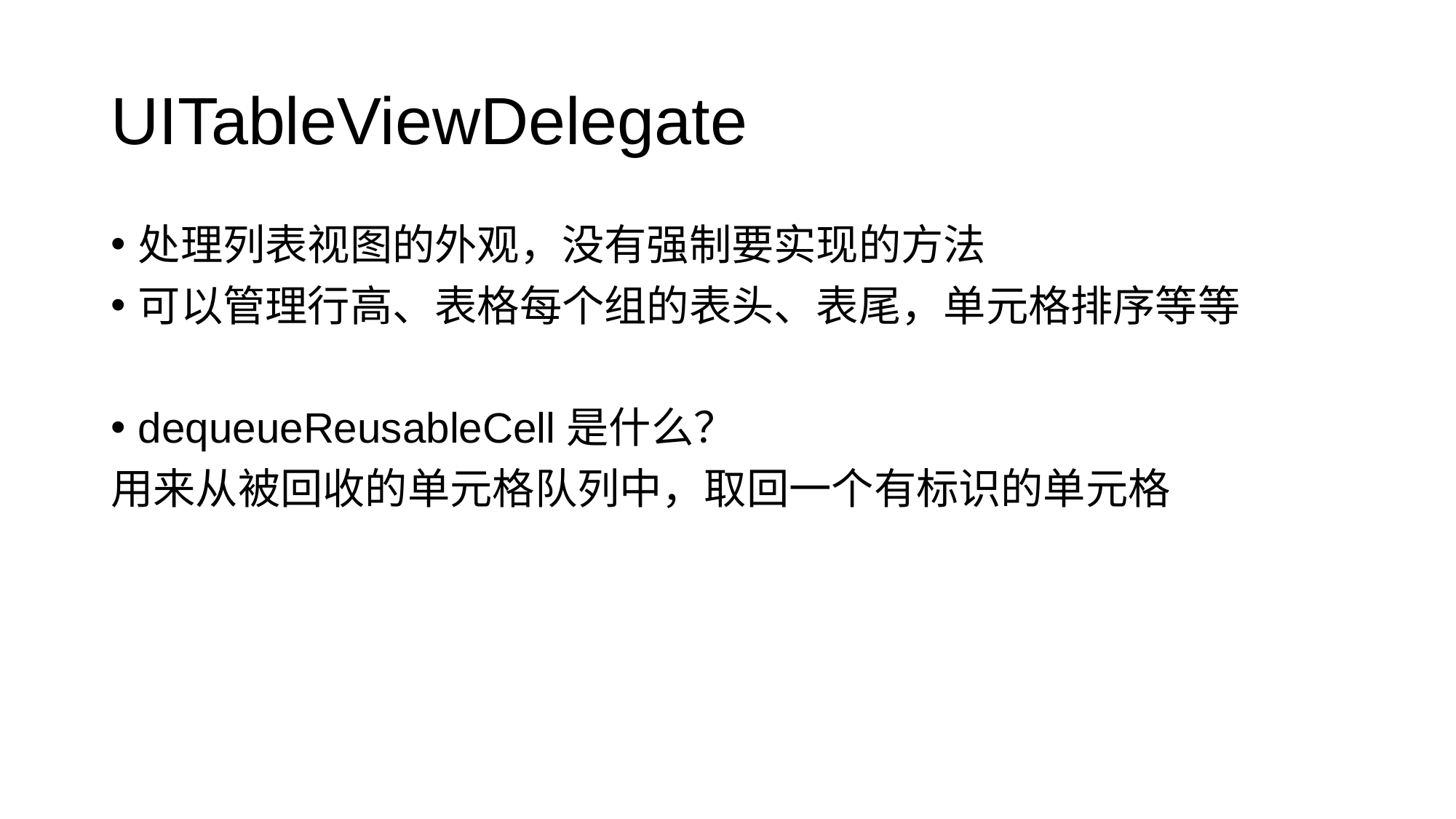

# UITableViewDelegate
处理列表视图的外观，没有强制要实现的方法
可以管理行高、表格每个组的表头、表尾，单元格排序等等

dequeueReusableCell是什么？
用来从被回收的单元格队列中，取回一个有标识的单元格